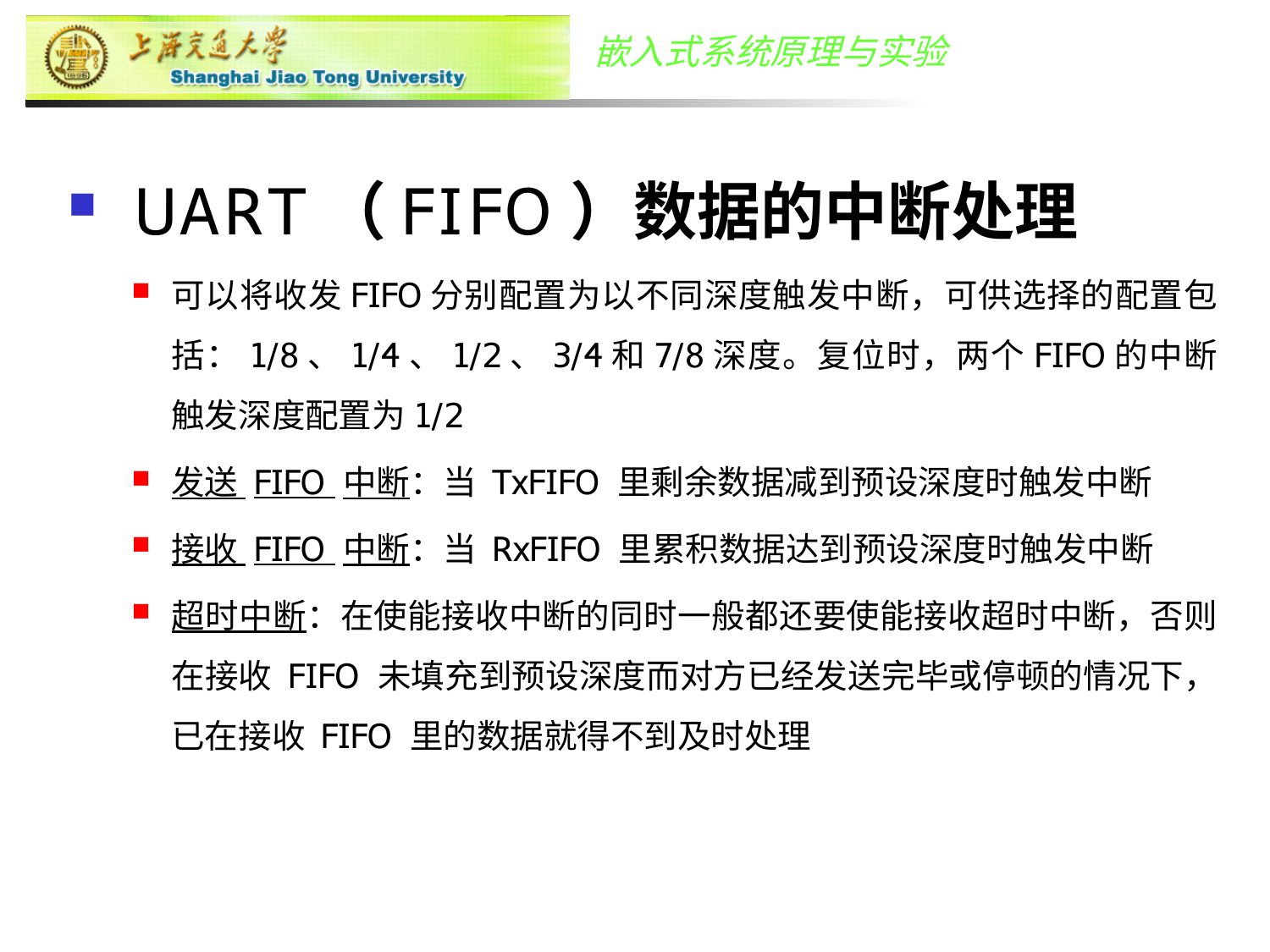

UART（FIFO）数据的中断处理
可以将收发FIFO分别配置为以不同深度触发中断，可供选择的配置包括：1/8、1/4、1/2、3/4和7/8深度。复位时，两个FIFO的中断触发深度配置为1/2
发送 FIFO 中断：当 TxFIFO 里剩余数据减到预设深度时触发中断
接收 FIFO 中断：当 RxFIFO 里累积数据达到预设深度时触发中断
超时中断：在使能接收中断的同时一般都还要使能接收超时中断，否则在接收 FIFO 未填充到预设深度而对方已经发送完毕或停顿的情况下，已在接收 FIFO 里的数据就得不到及时处理